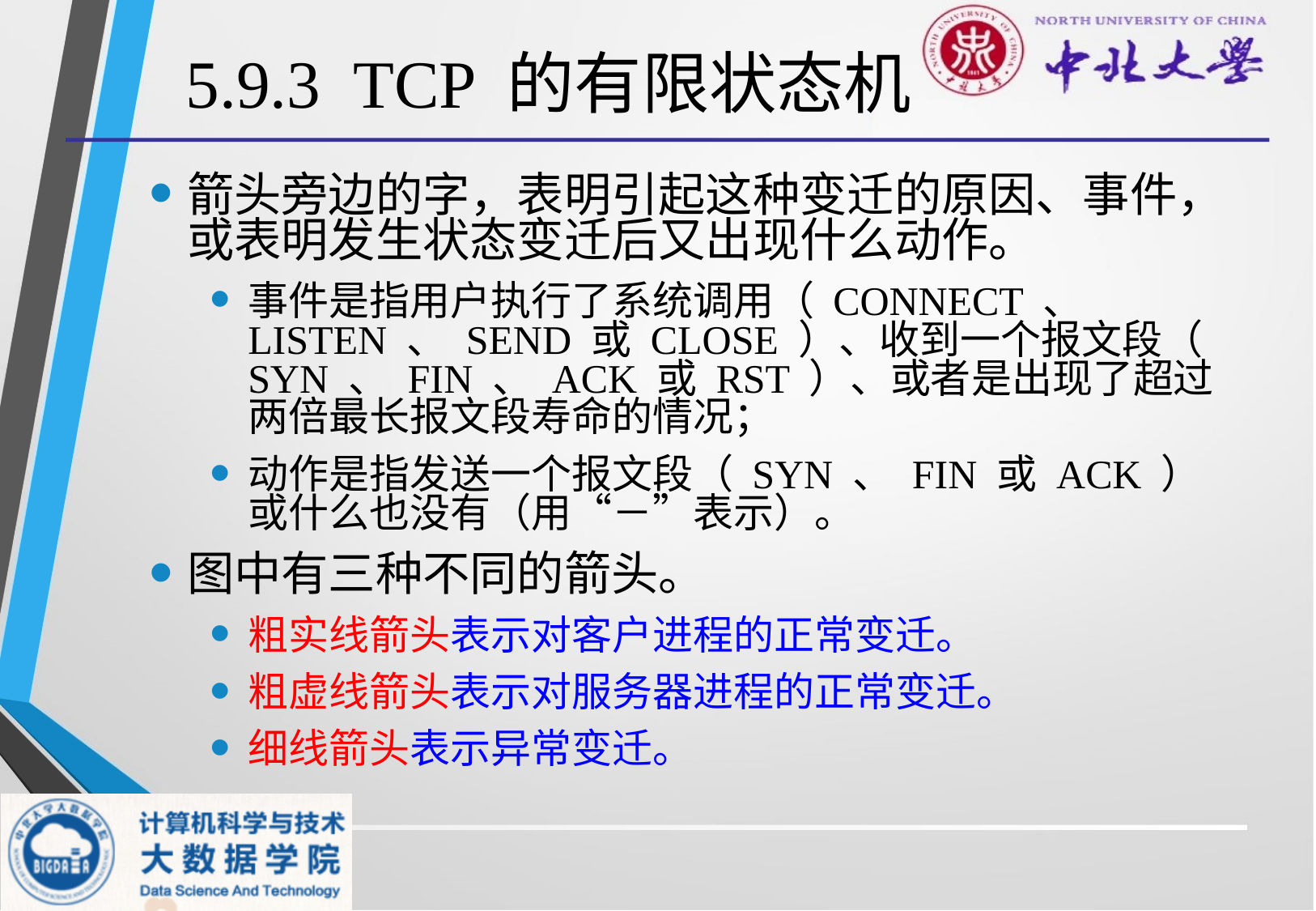

# 5.9.3  TCP 的有限状态机
箭头旁边的字，表明引起这种变迁的原因、事件，或表明发生状态变迁后又出现什么动作。
事件是指用户执行了系统调用（ CONNECT 、 LISTEN 、 SEND 或 CLOSE ）、收到一个报文段（ SYN 、 FIN 、 ACK 或 RST ）、或者是出现了超过两倍最长报文段寿命的情况；
动作是指发送一个报文段（ SYN 、 FIN 或 ACK ）或什么也没有（用“－”表示）。
图中有三种不同的箭头。
粗实线箭头表示对客户进程的正常变迁。
粗虚线箭头表示对服务器进程的正常变迁。
细线箭头表示异常变迁。
22